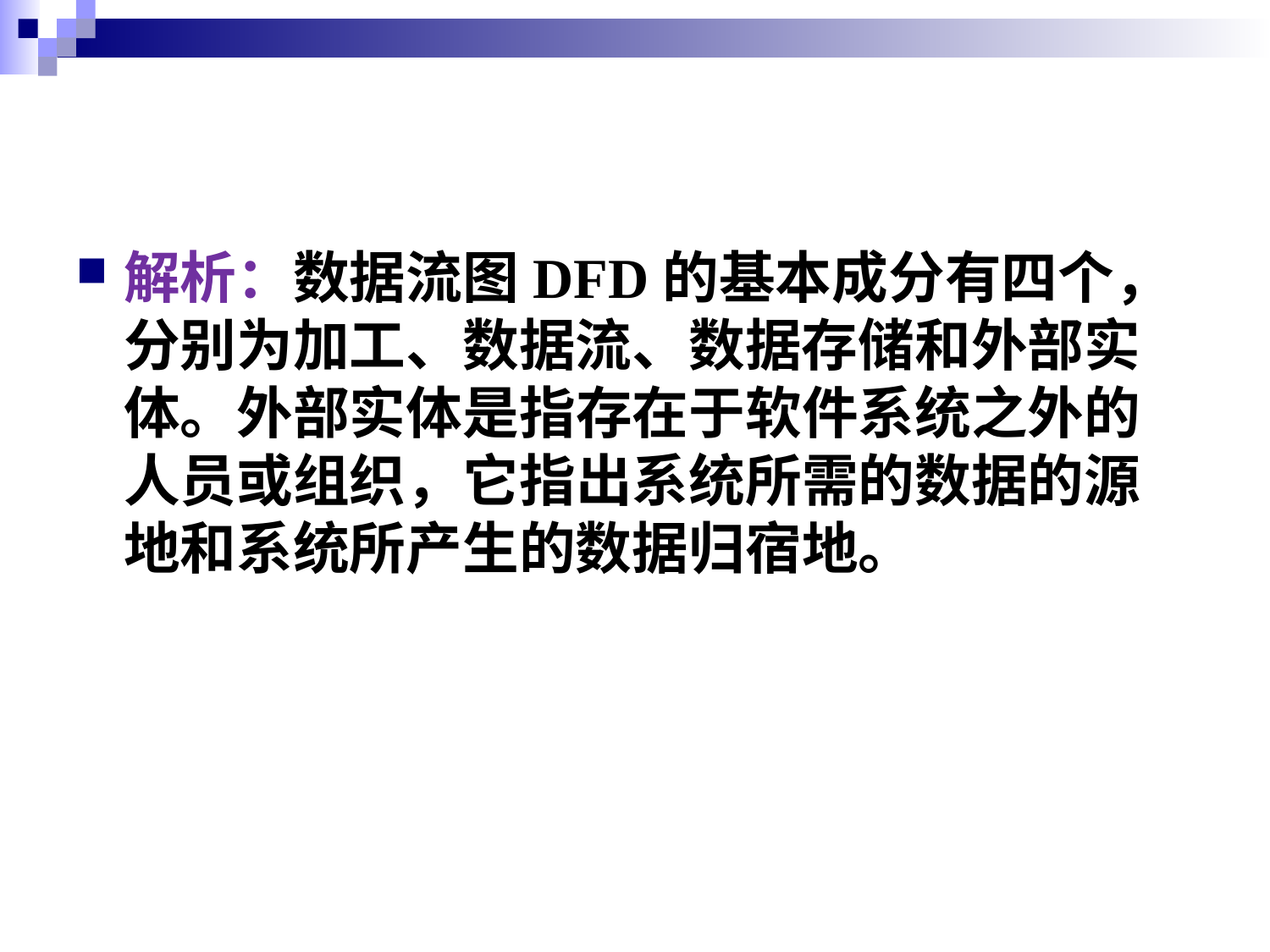

#
解析：数据流图DFD的基本成分有四个，分别为加工、数据流、数据存储和外部实体。外部实体是指存在于软件系统之外的人员或组织，它指出系统所需的数据的源地和系统所产生的数据归宿地。